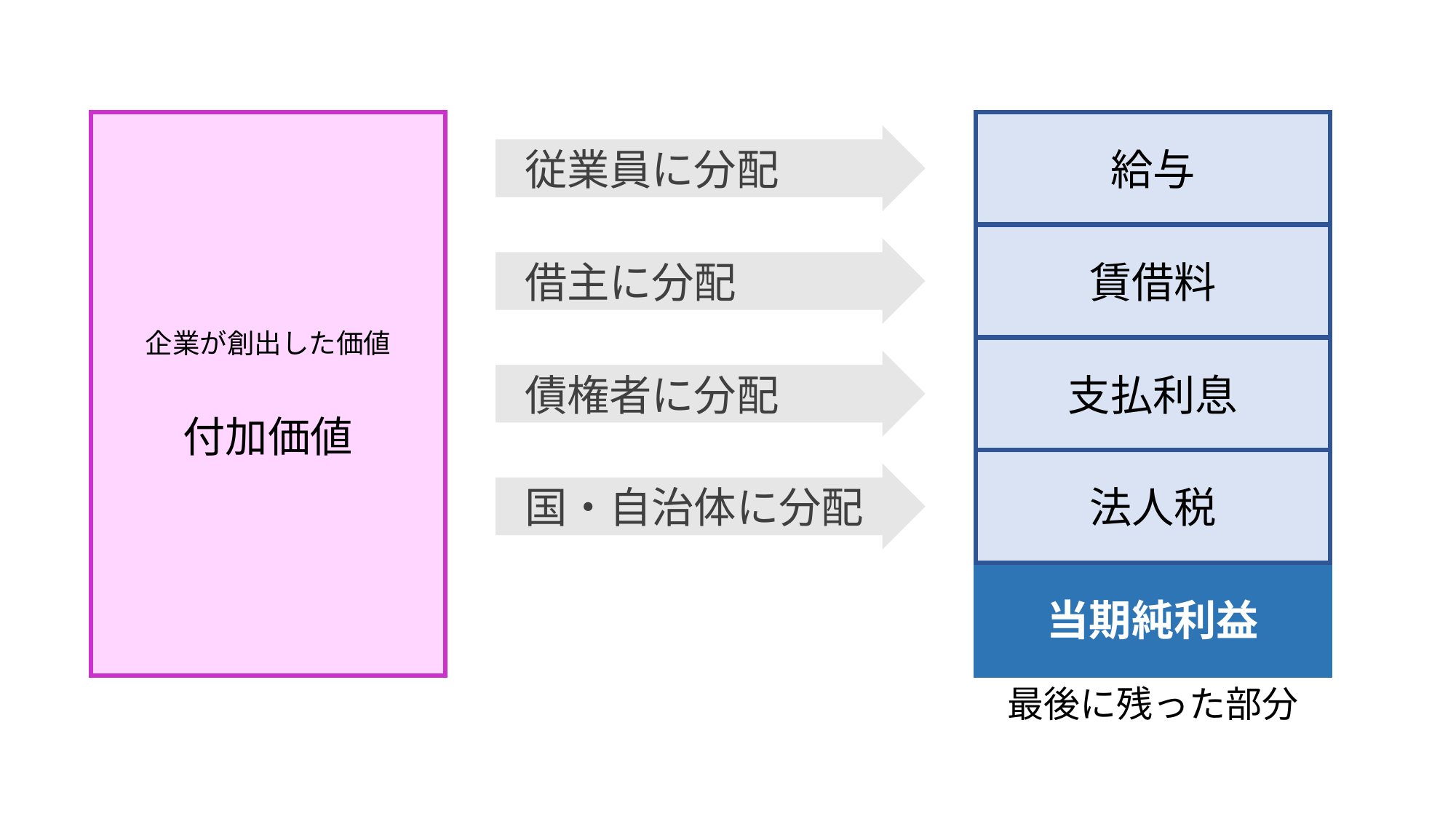

企業が創出した価値
付加価値
給与
  従業員に分配
賃借料
  借主に分配
支払利息
  債権者に分配
借主に分配
法人税
  国・自治体に分配
当期純利益
最後に残った部分